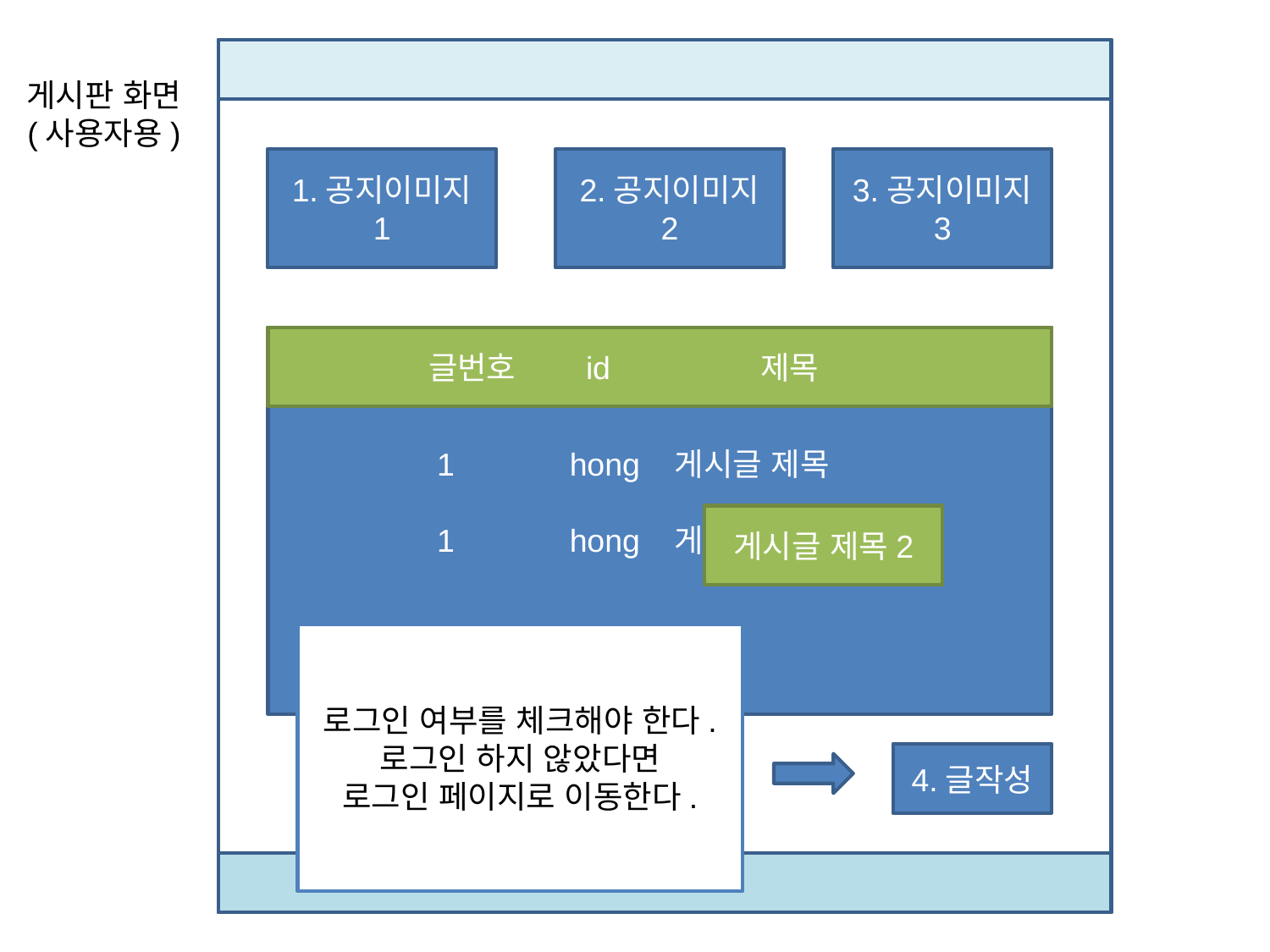

게시판 화면
(사용자용)
1.공지이미지
1
2.공지이미지
2
3.공지이미지
3
  1             hong   게시글 제목

  1             hong   게시글 제목

      글번호       id                제목
게시글 제목2
로그인 여부를 체크해야 한다.
로그인 하지 않았다면
로그인 페이지로 이동한다.
4.글작성